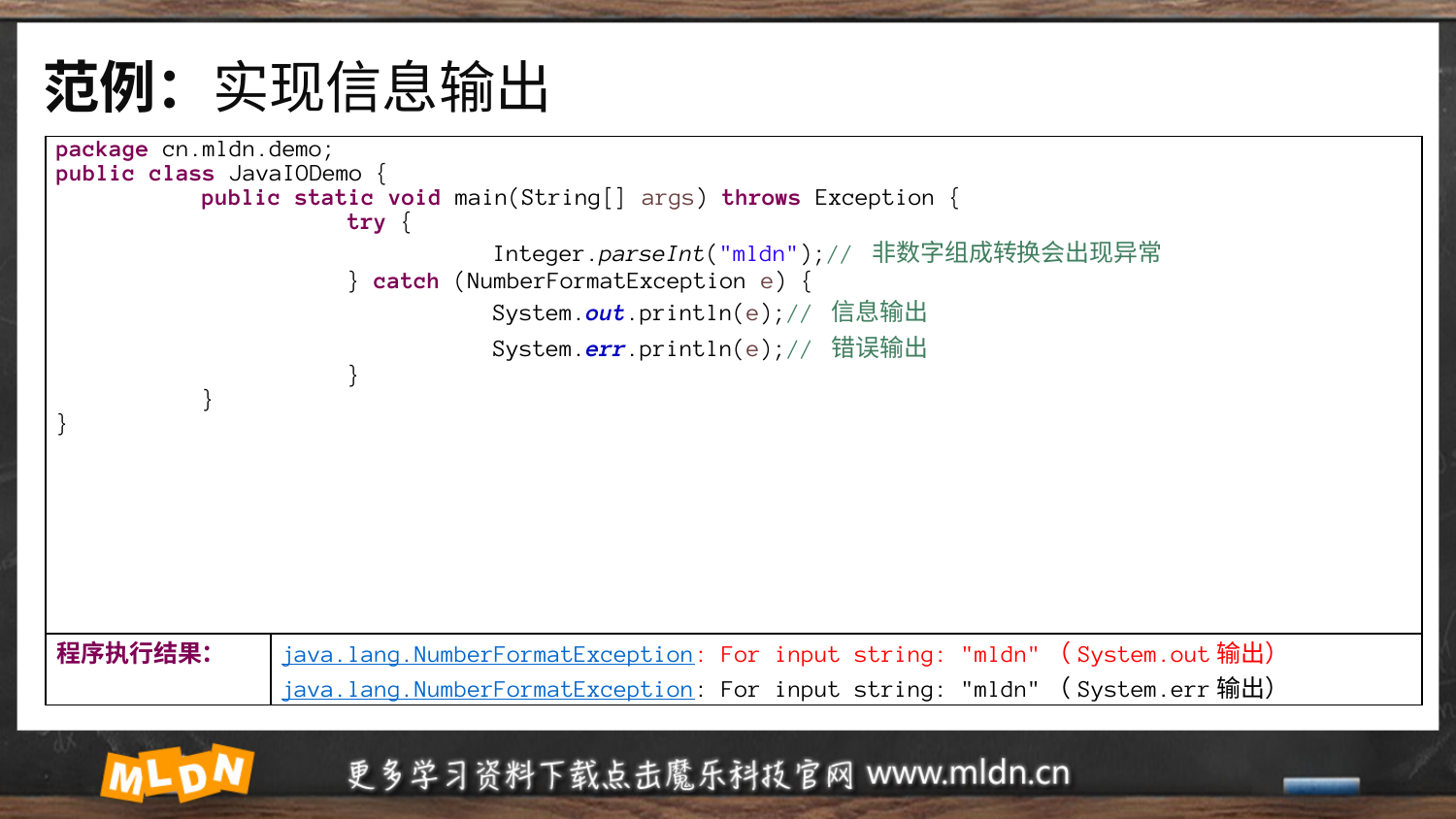

# 范例：实现信息输出
| package cn.mldn.demo; public class JavaIODemo { public static void main(String[] args) throws Exception { try { Integer.parseInt("mldn");// 非数字组成转换会出现异常 } catch (NumberFormatException e) { System.out.println(e);// 信息输出 System.err.println(e);// 错误输出 } } } |  |
| --- | --- |
| 程序执行结果： | java.lang.NumberFormatException: For input string: "mldn"（System.out输出） java.lang.NumberFormatException: For input string: "mldn"（System.err输出） |